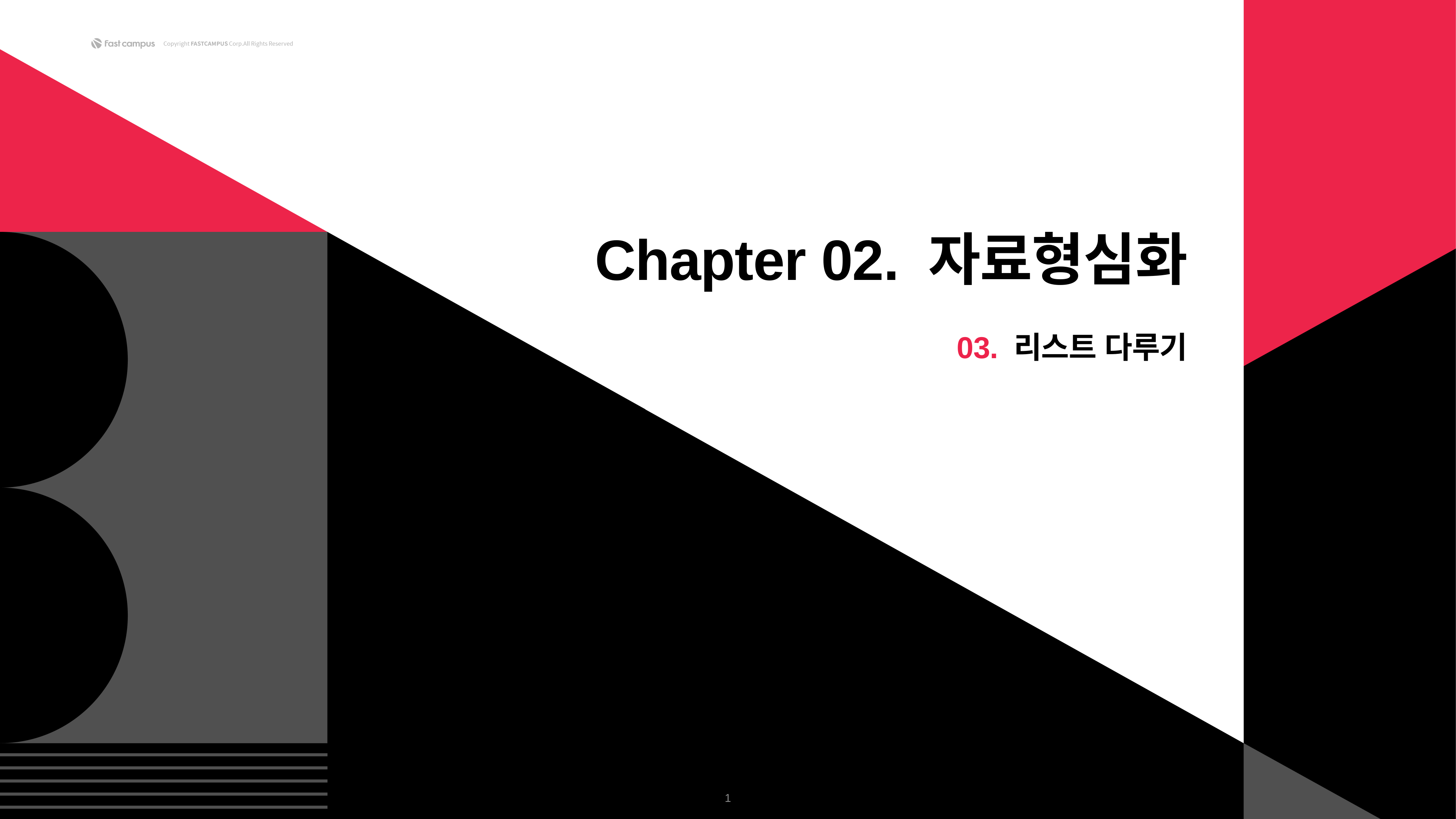

Chapter 02. 자료형심화

03. 리스트 다루기
1